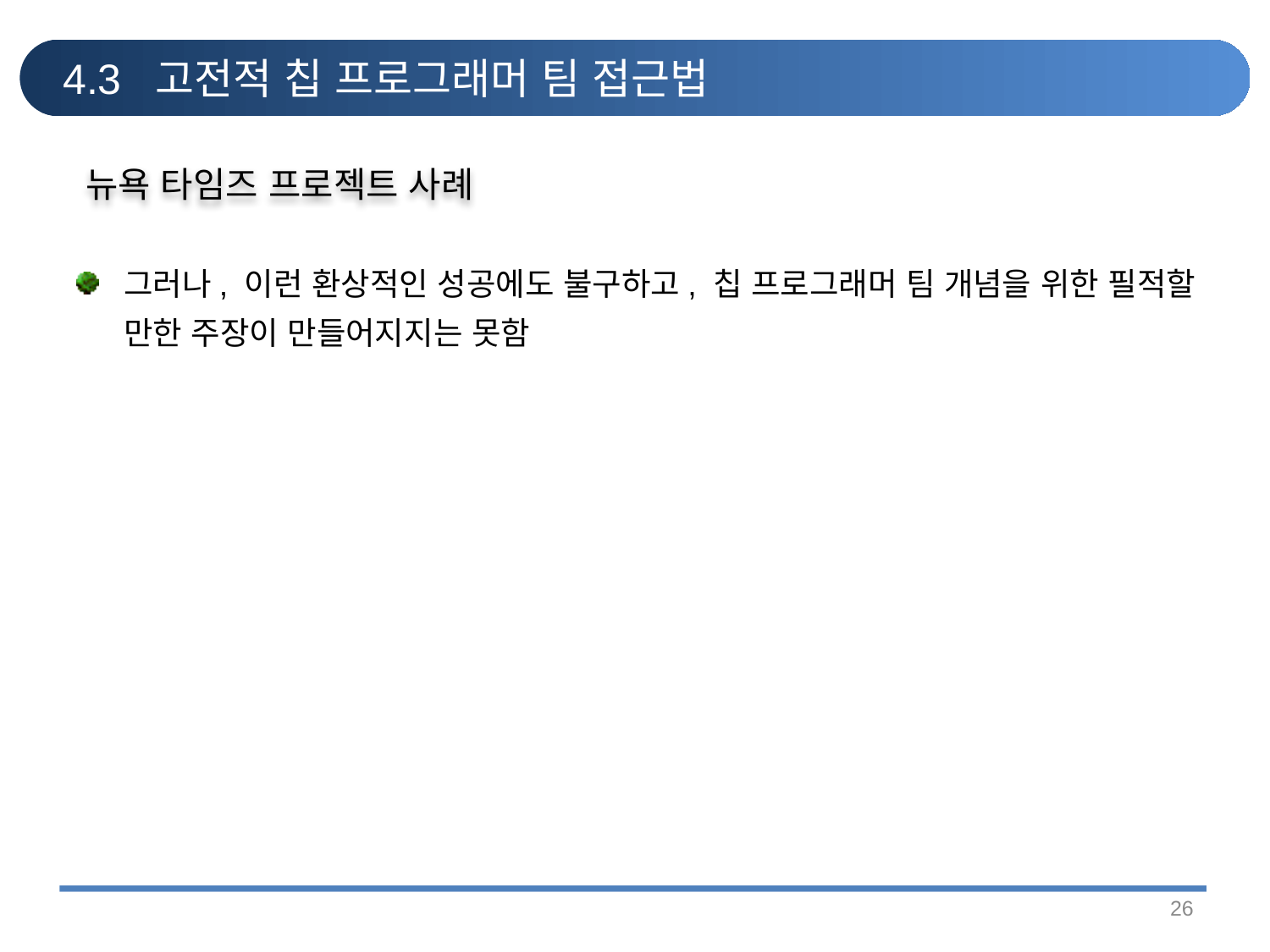

# 4.3  고전적 칩 프로그래머 팀 접근법
뉴욕 타임즈 프로젝트 사례
그러나, 이런 환상적인 성공에도 불구하고, 칩 프로그래머 팀 개념을 위한 필적할 만한 주장이 만들어지지는 못함
26